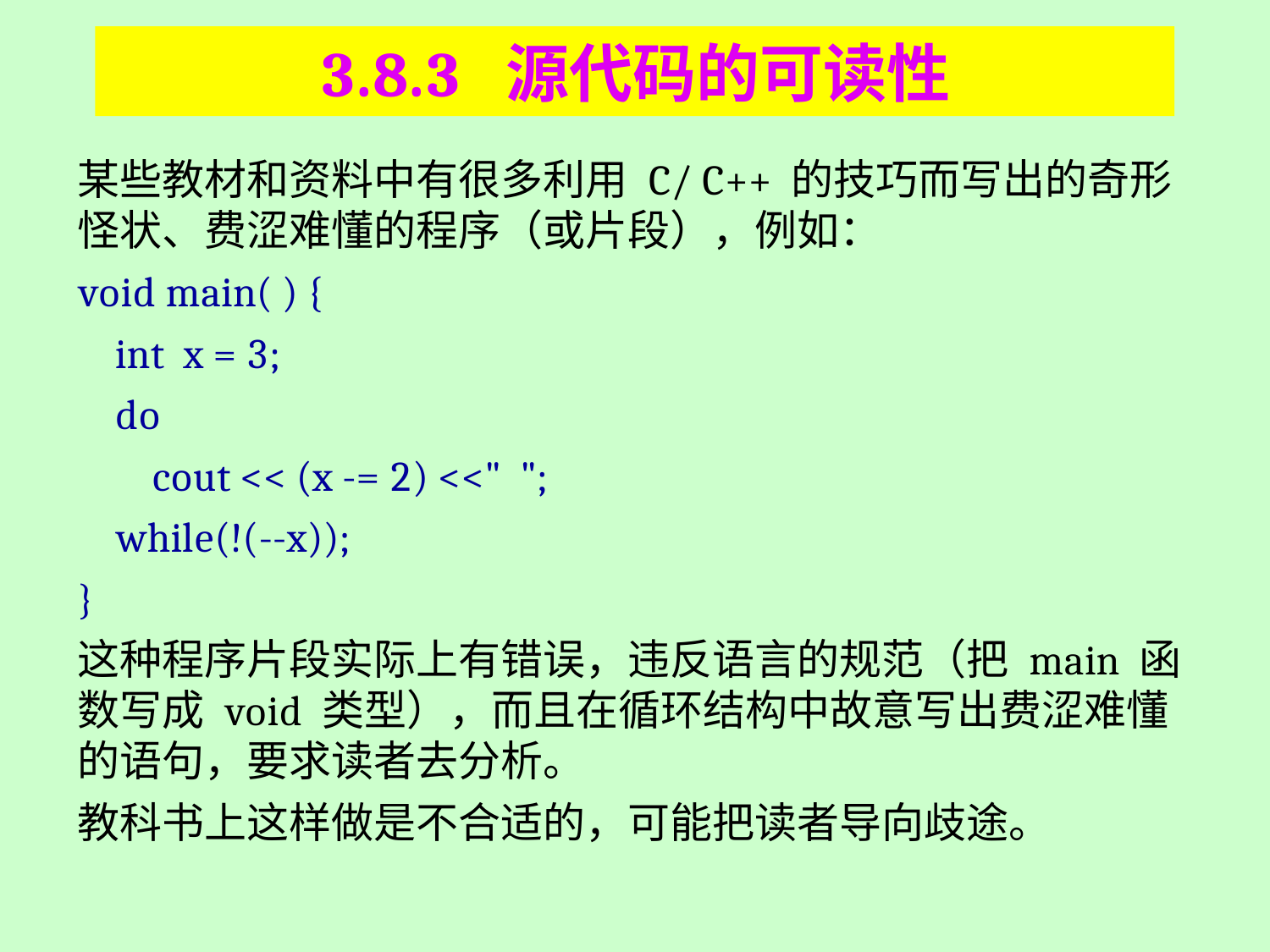

# 3.8.3  源代码的可读性
某些教材和资料中有很多利用 C/ C++ 的技巧而写出的奇形怪状、费涩难懂的程序（或片段），例如：
void main( ) {
    int  x = 3;
    do
        cout << (x -= 2) <<"  ";
    while(!(--x));
}
这种程序片段实际上有错误，违反语言的规范（把 main 函数写成 void 类型），而且在循环结构中故意写出费涩难懂的语句，要求读者去分析。
教科书上这样做是不合适的，可能把读者导向歧途。
92